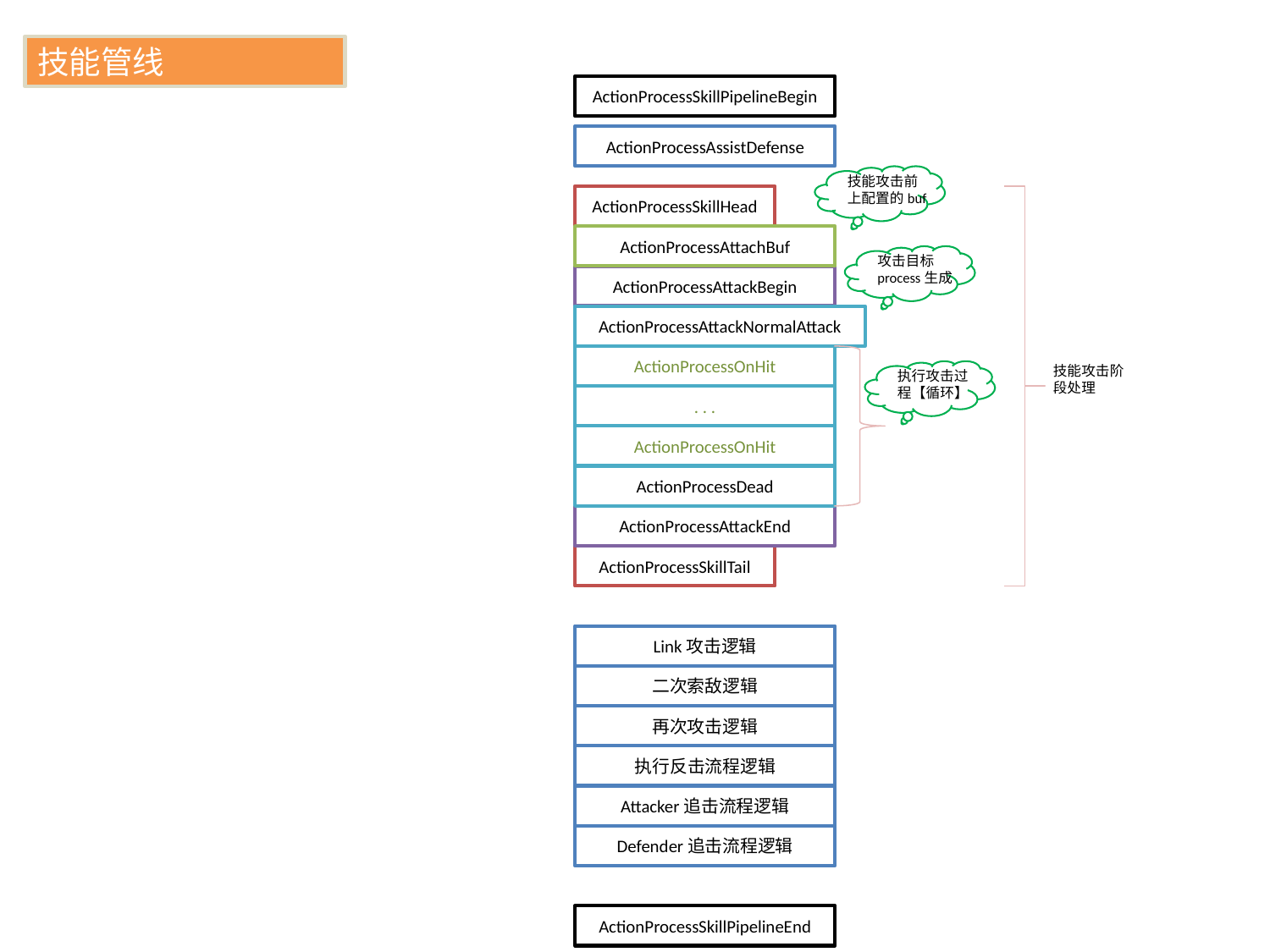

技能管线
ActionProcessSkillPipelineBegin
ActionProcessAssistDefense

技能攻击前上配置的buf
ActionProcessSkillHead

ActionProcessAttachBuf

攻击目标process生成
ActionProcessAttackBegin
ActionProcessAttackNormalAttack
ActionProcessOnHit

技能攻击阶段处理

执行攻击过程【循环】
. . .
ActionProcessOnHit
ActionProcessDead
ActionProcessAttackEnd
ActionProcessSkillTail
Link攻击逻辑
二次索敌逻辑
再次攻击逻辑
执行反击流程逻辑
Attacker追击流程逻辑
Defender追击流程逻辑
ActionProcessSkillPipelineEnd